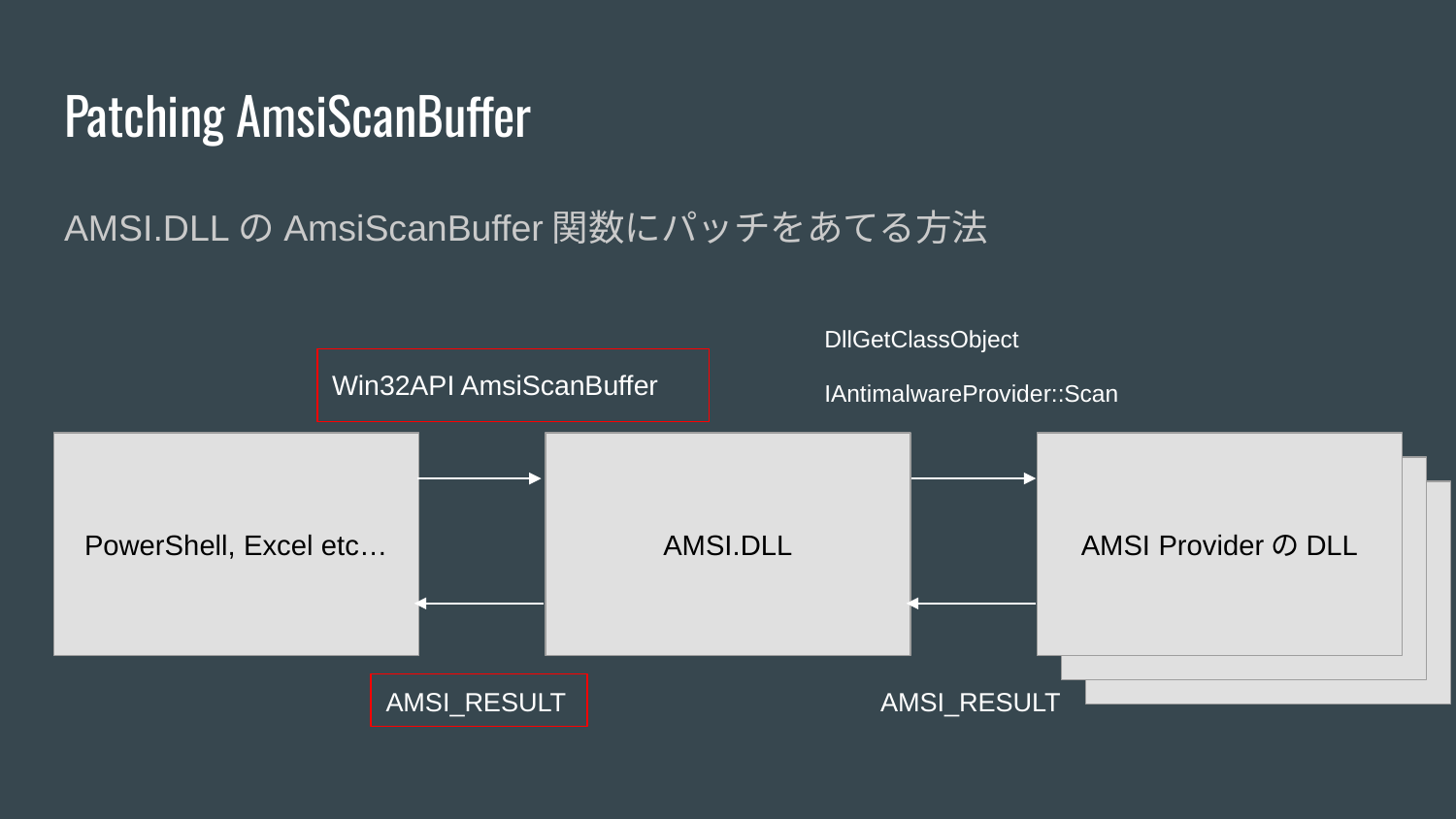

# Patching AmsiScanBuffer
AMSI.DLLのAmsiScanBuffer関数にパッチをあてる方法
DllGetClassObject
IAntimalwareProvider::Scan
Win32API AmsiScanBuffer

PowerShell, Excel etc…
AMSI.DLL
AMSI ProviderのDLL

AMSI_RESULT
AMSI_RESULT